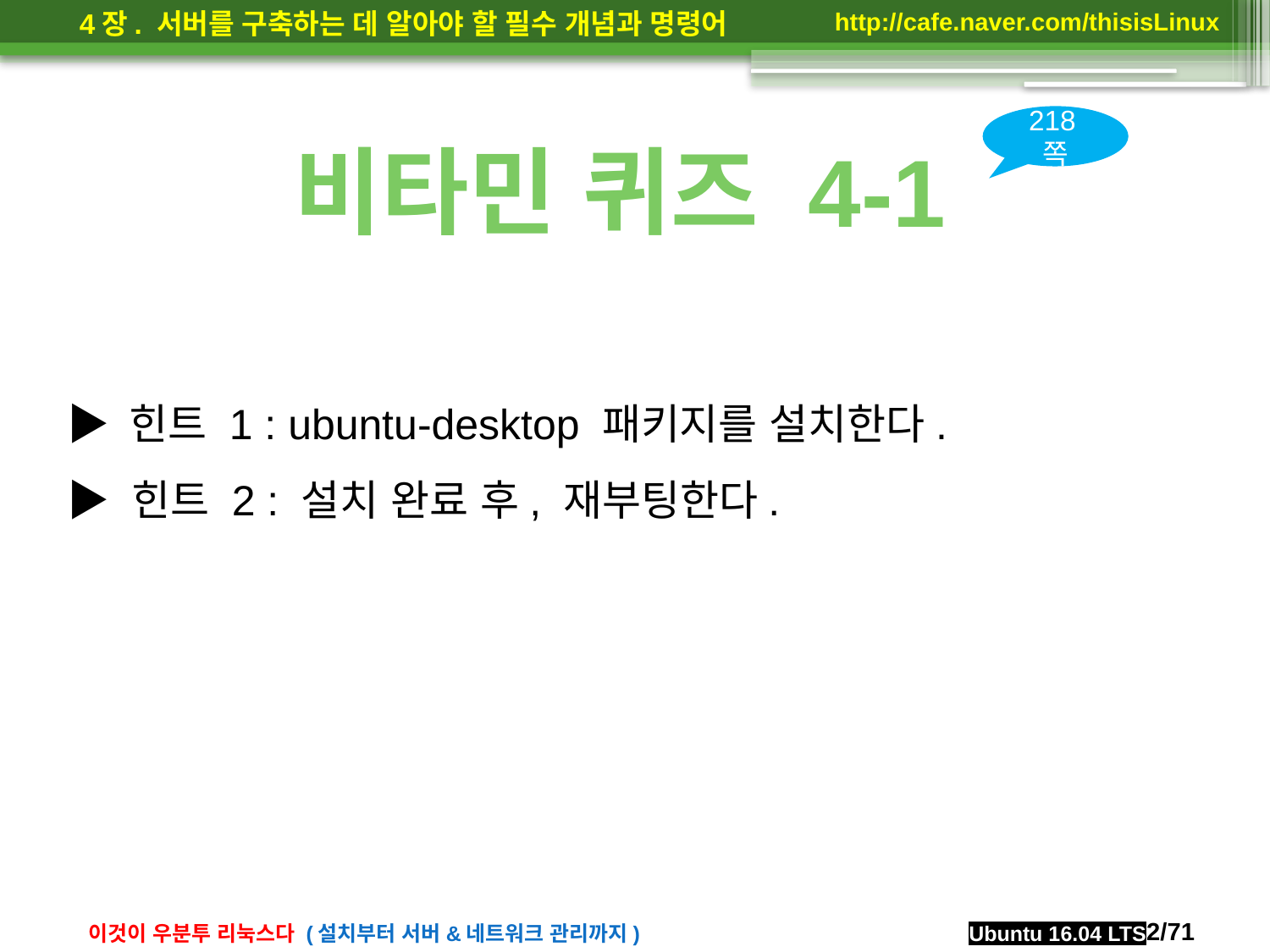

218쪽
비타민 퀴즈 4-1
▶ 힌트 1 : ubuntu-desktop 패키지를 설치한다.
▶ 힌트 2 : 설치 완료 후, 재부팅한다.